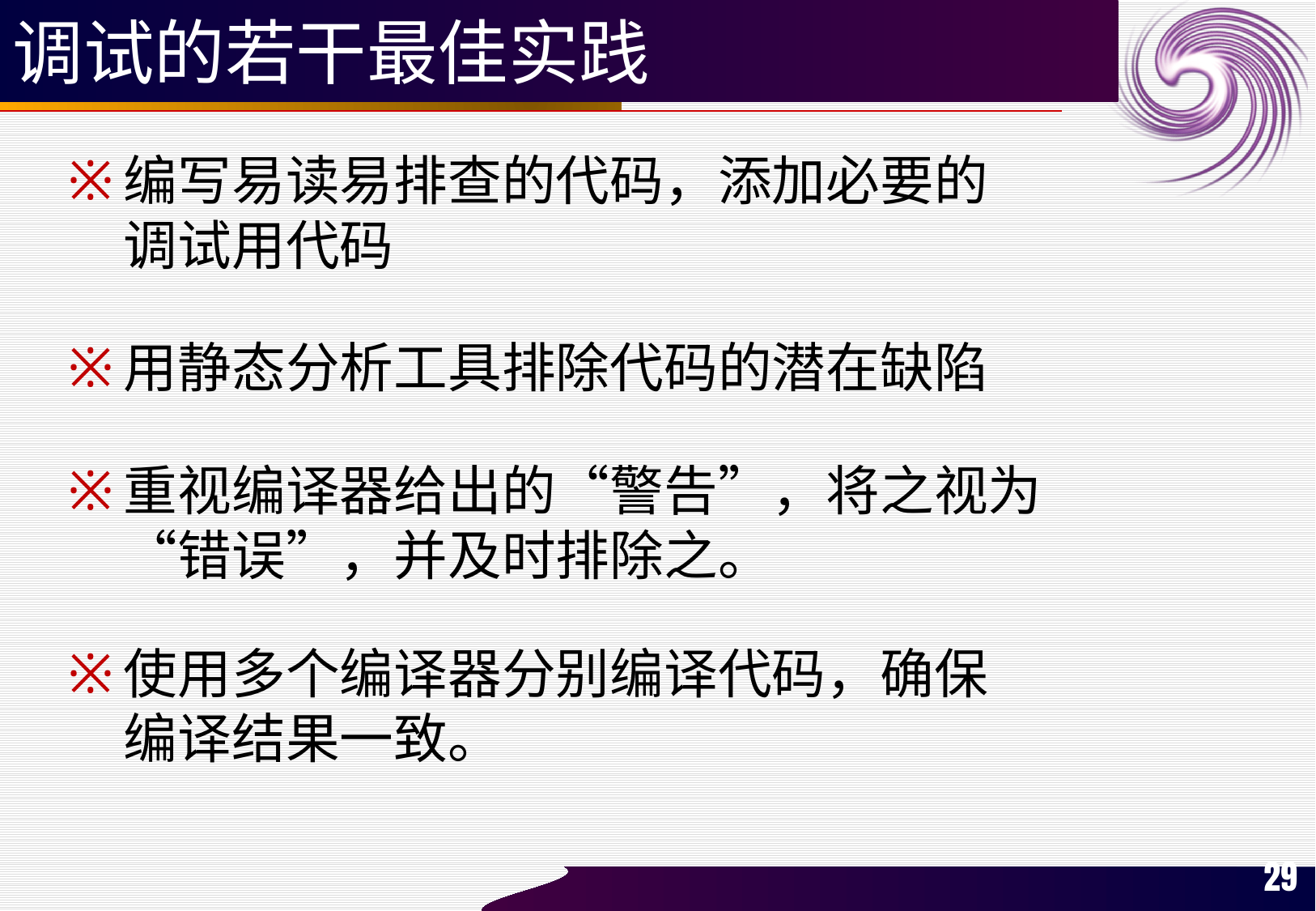

# 调试的若干最佳实践
编写易读易排查的代码，添加必要的
调试用代码

用静态分析工具排除代码的潜在缺陷

重视编译器给出的“警告”，将之视为
“错误”，并及时排除之。

使用多个编译器分别编译代码，确保
编译结果一致。

29